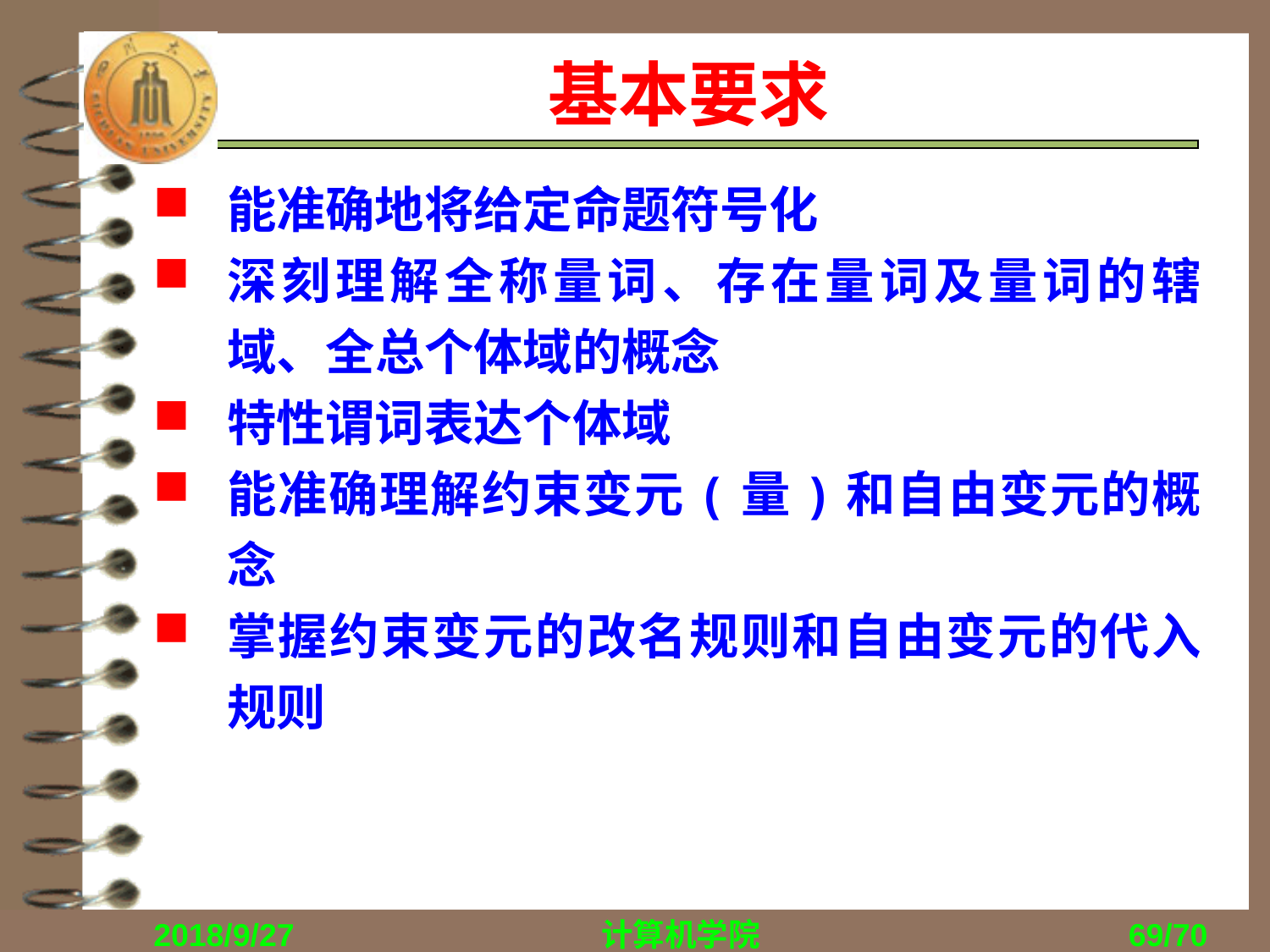

# 基本要求
能准确地将给定命题符号化
深刻理解全称量词、存在量词及量词的辖域、全总个体域的概念
特性谓词表达个体域
能准确理解约束变元(量)和自由变元的概念
掌握约束变元的改名规则和自由变元的代入规则

2018/9/27
计算机学院
69/70